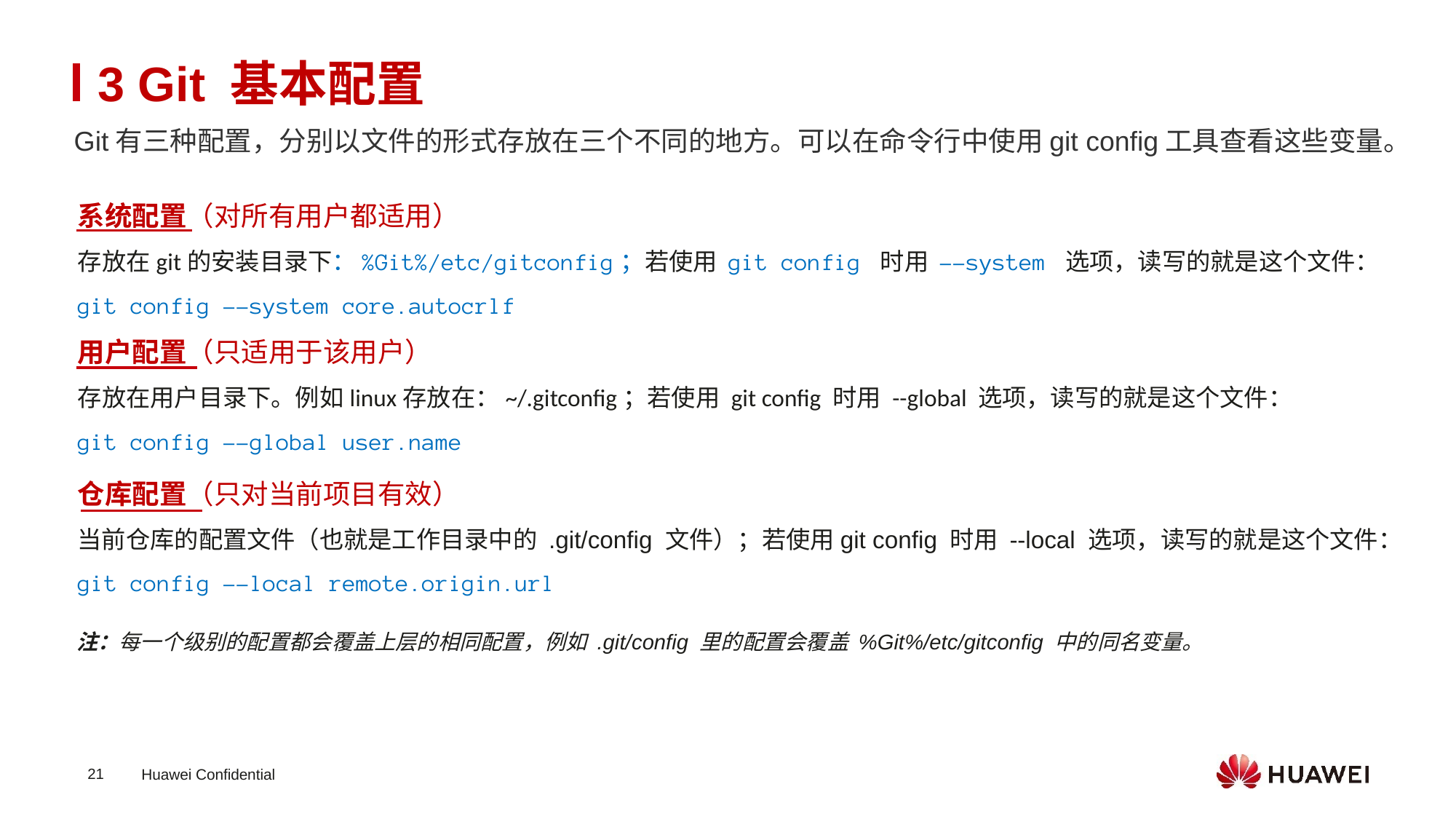

3 Git 基本配置
Git有三种配置，分别以文件的形式存放在三个不同的地方。可以在命令行中使用git config工具查看这些变量。
系统配置（对所有用户都适用）
存放在git的安装目录下：%Git%/etc/gitconfig；若使用 git config 时用 --system 选项，读写的就是这个文件：
git config --system core.autocrlf
用户配置（只适用于该用户）
存放在用户目录下。例如linux存放在：~/.gitconfig；若使用 git config 时用 --global 选项，读写的就是这个文件：
git config --global user.name
仓库配置（只对当前项目有效）
当前仓库的配置文件（也就是工作目录中的 .git/config 文件）；若使用git config 时用 --local 选项，读写的就是这个文件：
git config --local remote.origin.url

注：每一个级别的配置都会覆盖上层的相同配置，例如 .git/config 里的配置会覆盖 %Git%/etc/gitconfig 中的同名变量。